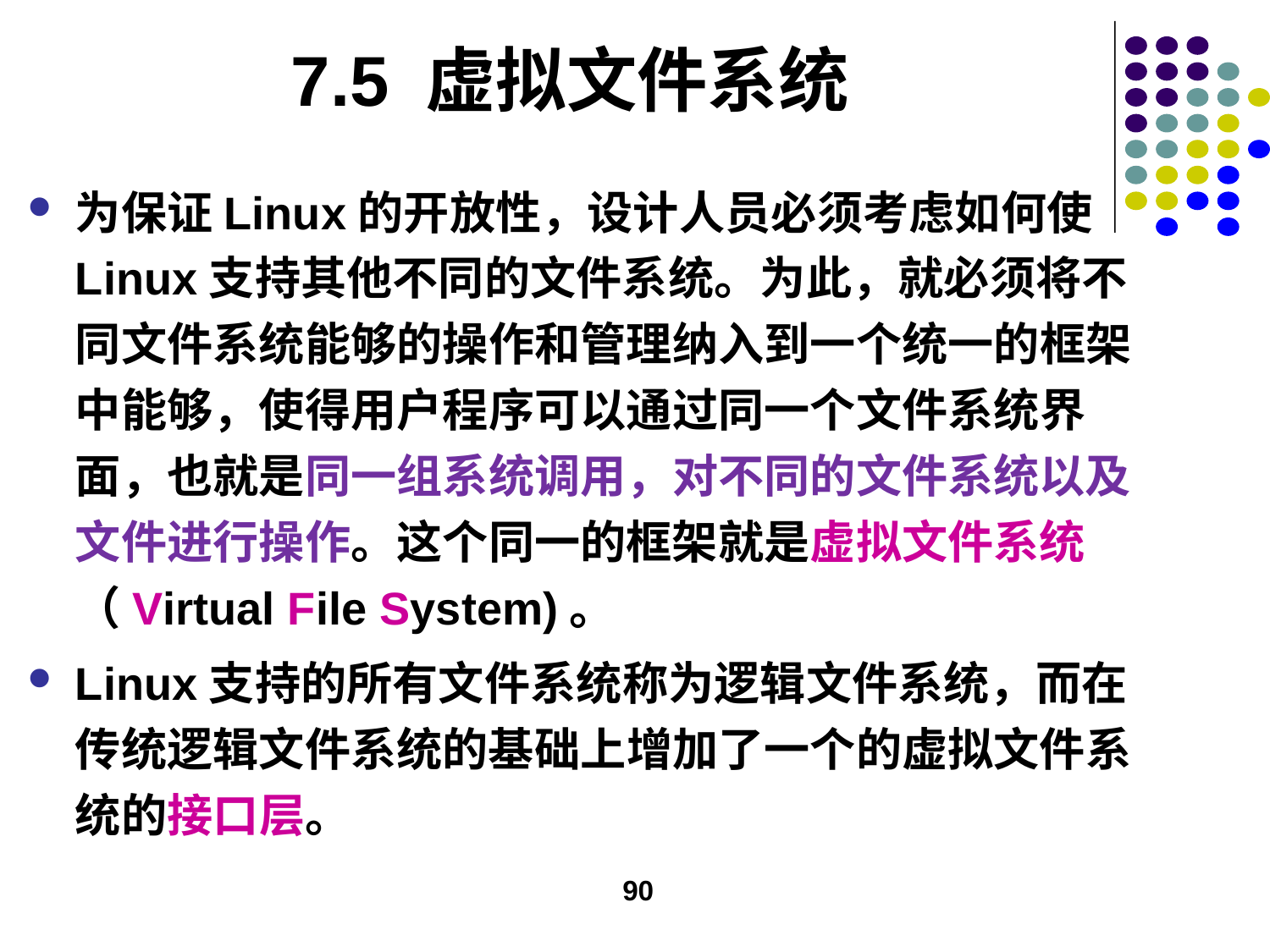

# 7.5 虚拟文件系统
为保证Linux的开放性，设计人员必须考虑如何使Linux支持其他不同的文件系统。为此，就必须将不同文件系统能够的操作和管理纳入到一个统一的框架中能够，使得用户程序可以通过同一个文件系统界面，也就是同一组系统调用，对不同的文件系统以及文件进行操作。这个同一的框架就是虚拟文件系统（Virtual File System)。
Linux支持的所有文件系统称为逻辑文件系统，而在传统逻辑文件系统的基础上增加了一个的虚拟文件系统的接口层。
90